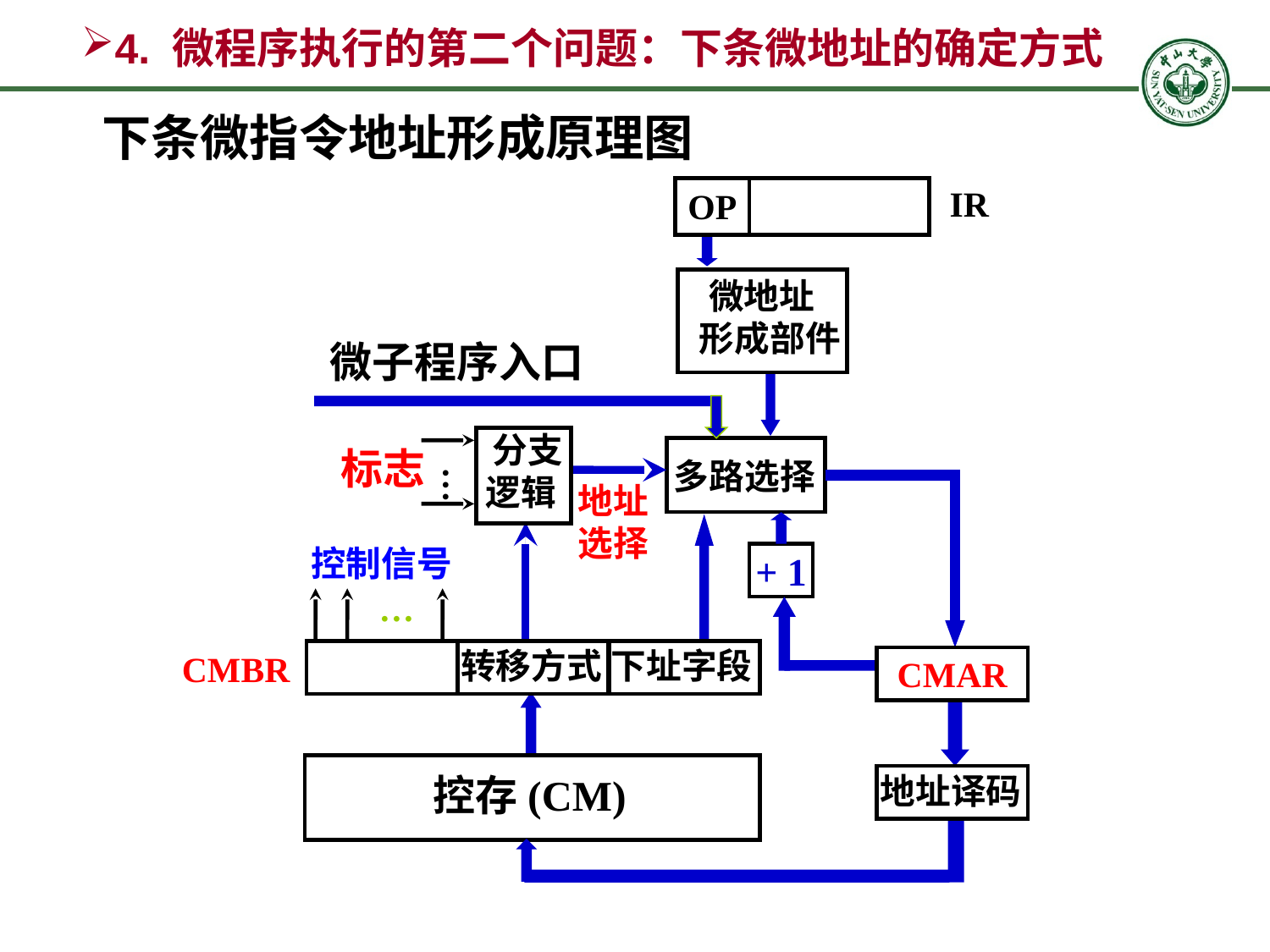

4. 微程序执行的第二个问题：下条微地址的确定方式
下条微指令地址形成原理图
IR
OP

微地址
 形成部件

微子程序入口

 分支
逻辑

标志

…

 多路选择

地址
选择

控制信号
…

+ 1

CMBR

转移方式
下址字段
CMAR

控存(CM)
地址译码